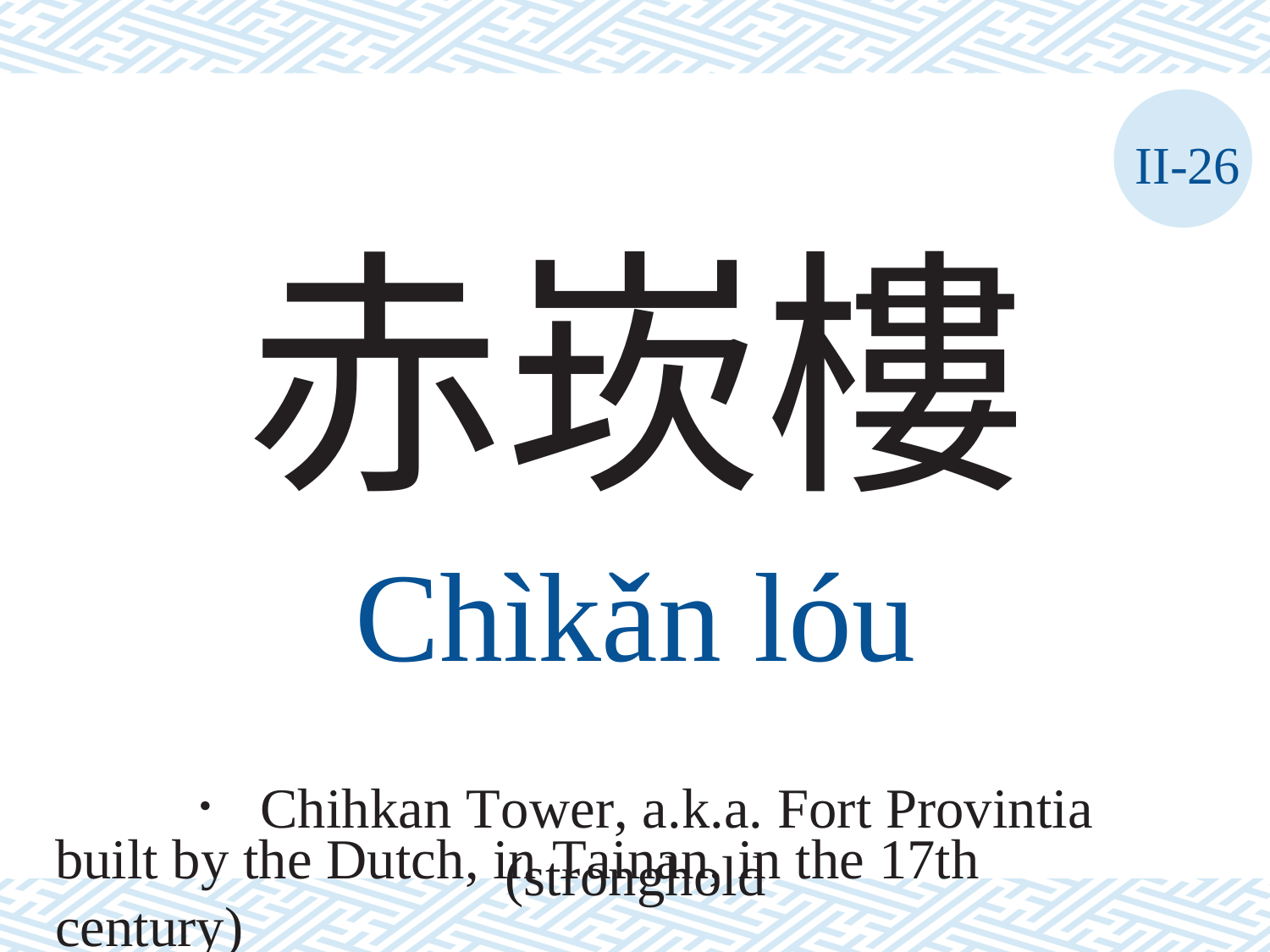

II-26
赤崁樓
Chìkǎn	lóu
． Chihkan Tower, a.k.a. Fort Provintia (stronghold
built by the Dutch, in Tainan, in the 17th century)